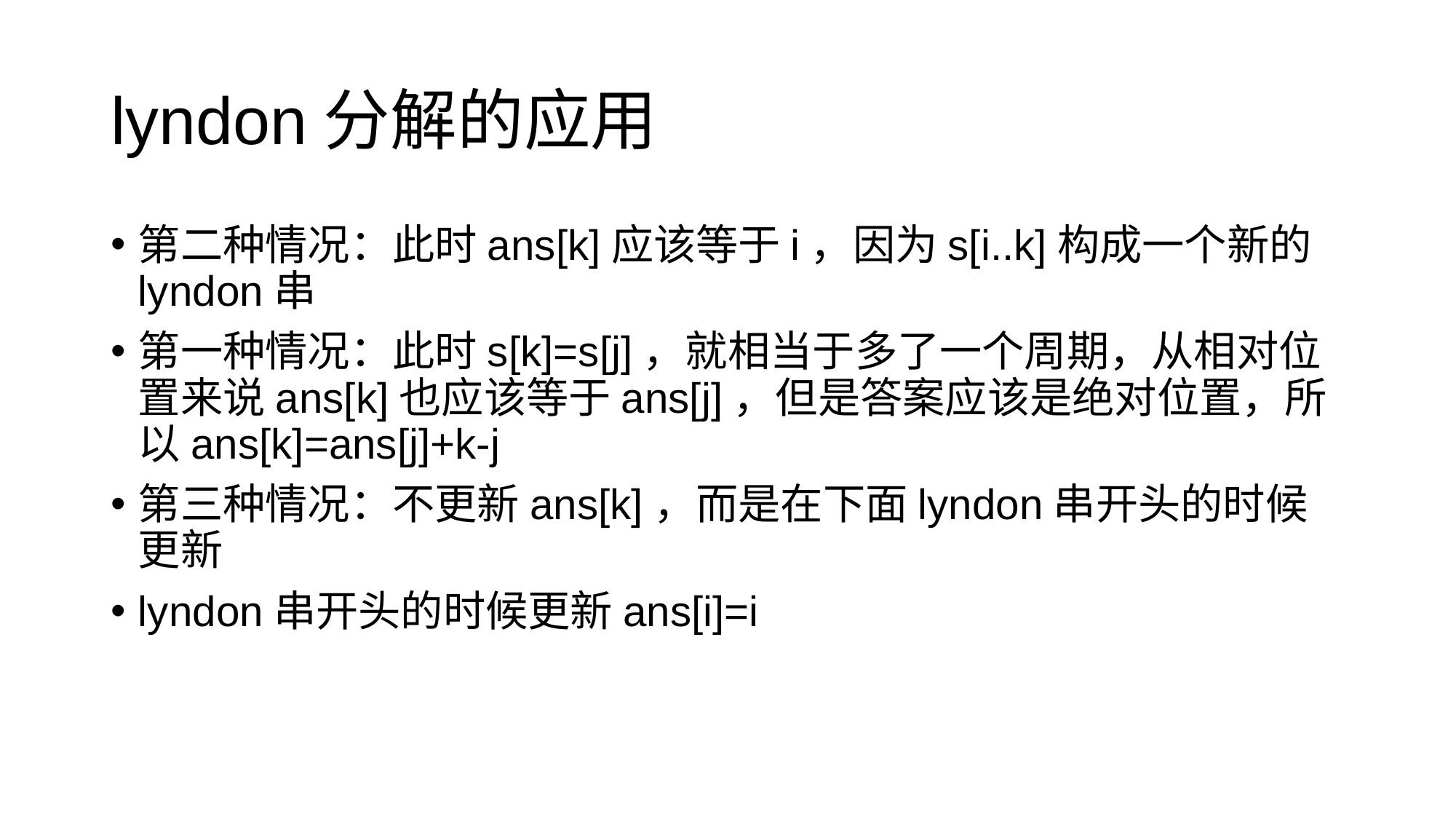

# lyndon分解的应用
第二种情况：此时ans[k]应该等于i，因为s[i..k]构成一个新的lyndon串
第一种情况：此时s[k]=s[j]，就相当于多了一个周期，从相对位置来说ans[k]也应该等于ans[j]，但是答案应该是绝对位置，所以ans[k]=ans[j]+k-j
第三种情况：不更新ans[k]，而是在下面lyndon串开头的时候更新
lyndon串开头的时候更新ans[i]=i